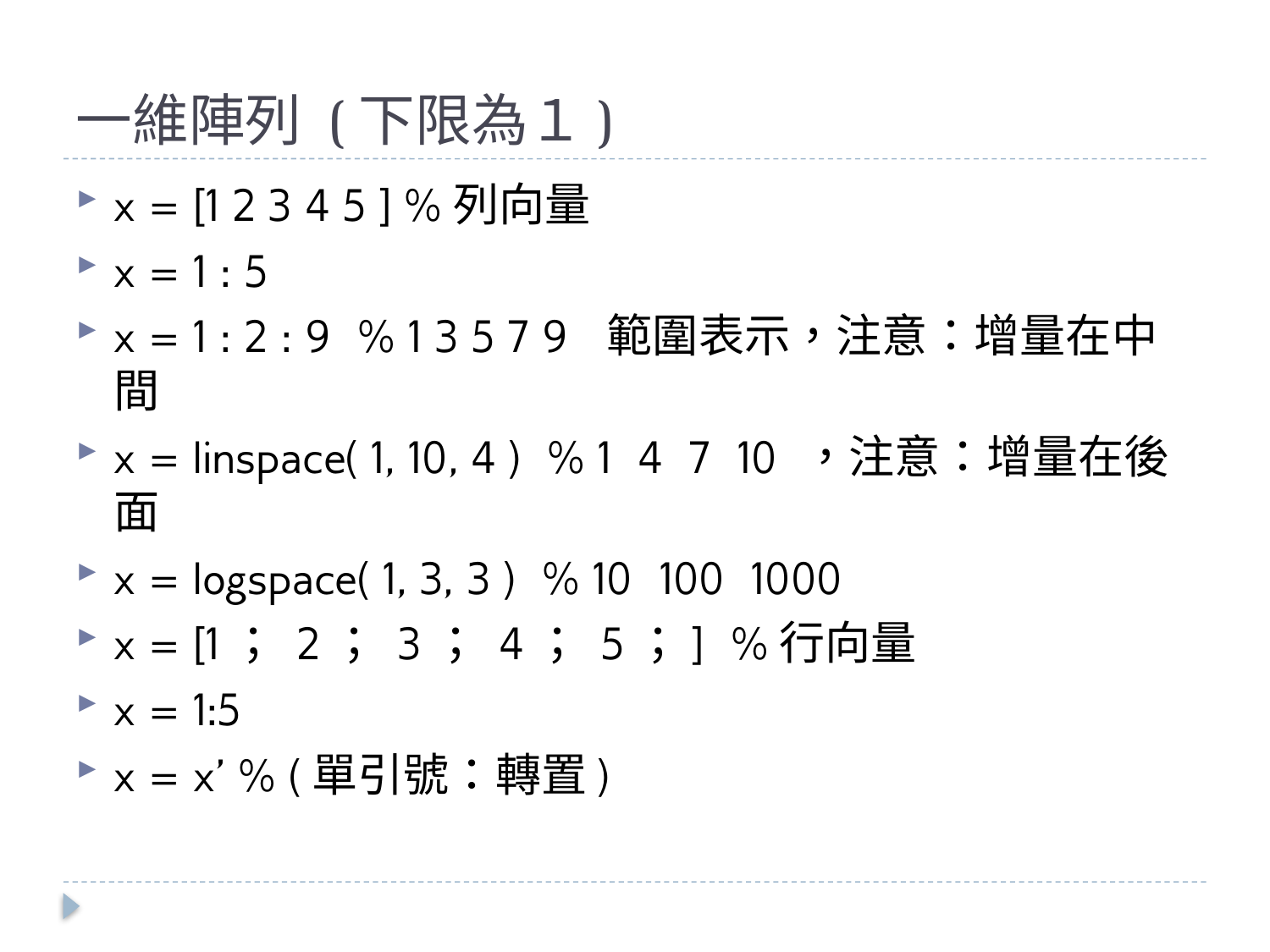

# 一維陣列 (下限為１)
x = [1 2 3 4 5 ] %列向量
x = 1 : 5
x = 1 : 2 : 9  % 1 3 5 7 9  範圍表示，注意：增量在中間
x = linspace( 1, 10, 4 )  % 1  4  7  10 ，注意：增量在後面
x = logspace( 1, 3, 3 )  % 10  100  1000
x = [1； 2； 3； 4； 5；]  %行向量
x = 1:5
x = x’ % (單引號：轉置)